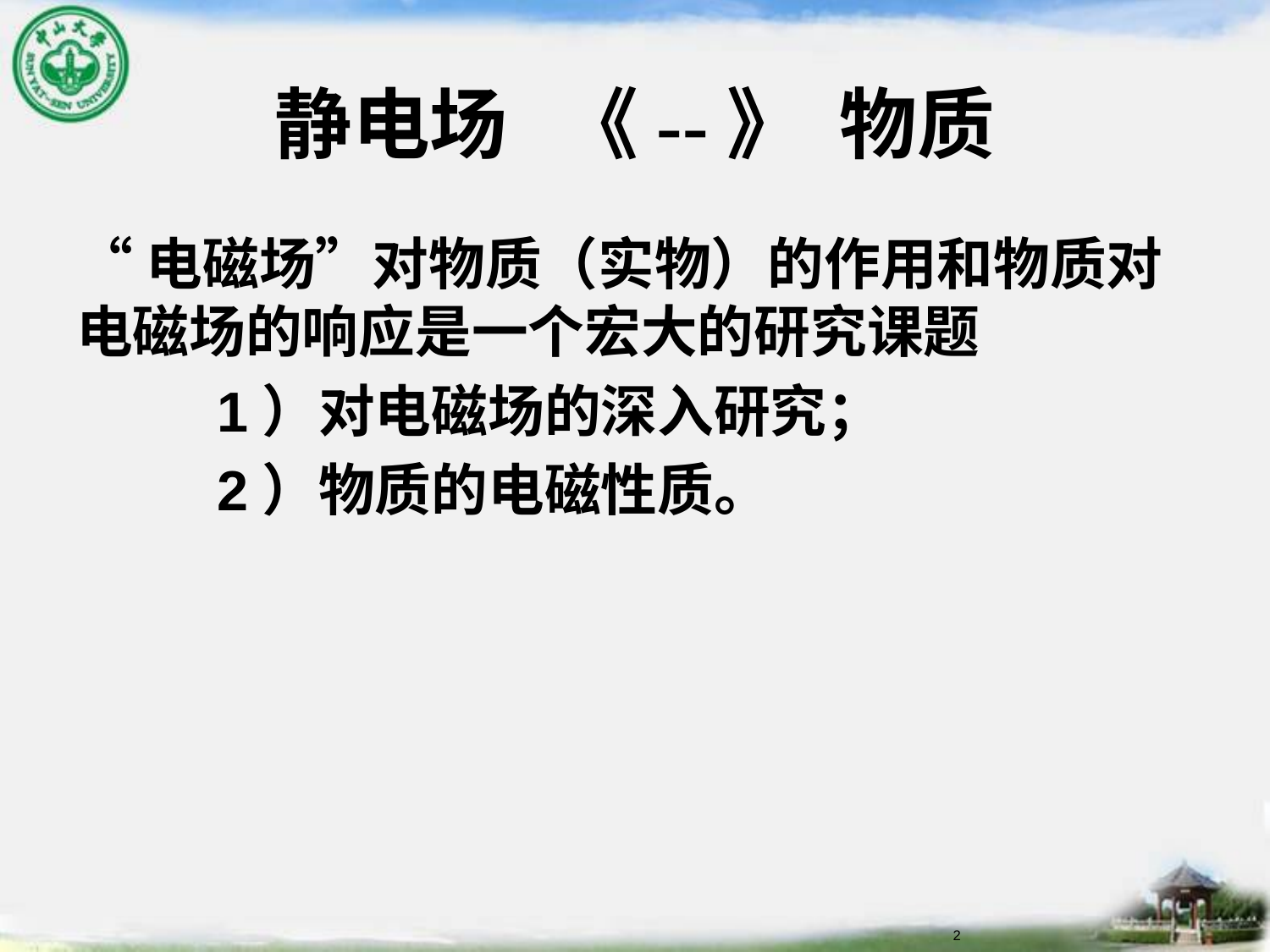

# 静电场   《--》  物质
“电磁场”对物质（实物）的作用和物质对电磁场的响应是一个宏大的研究课题
         1）对电磁场的深入研究；
         2）物质的电磁性质。
2